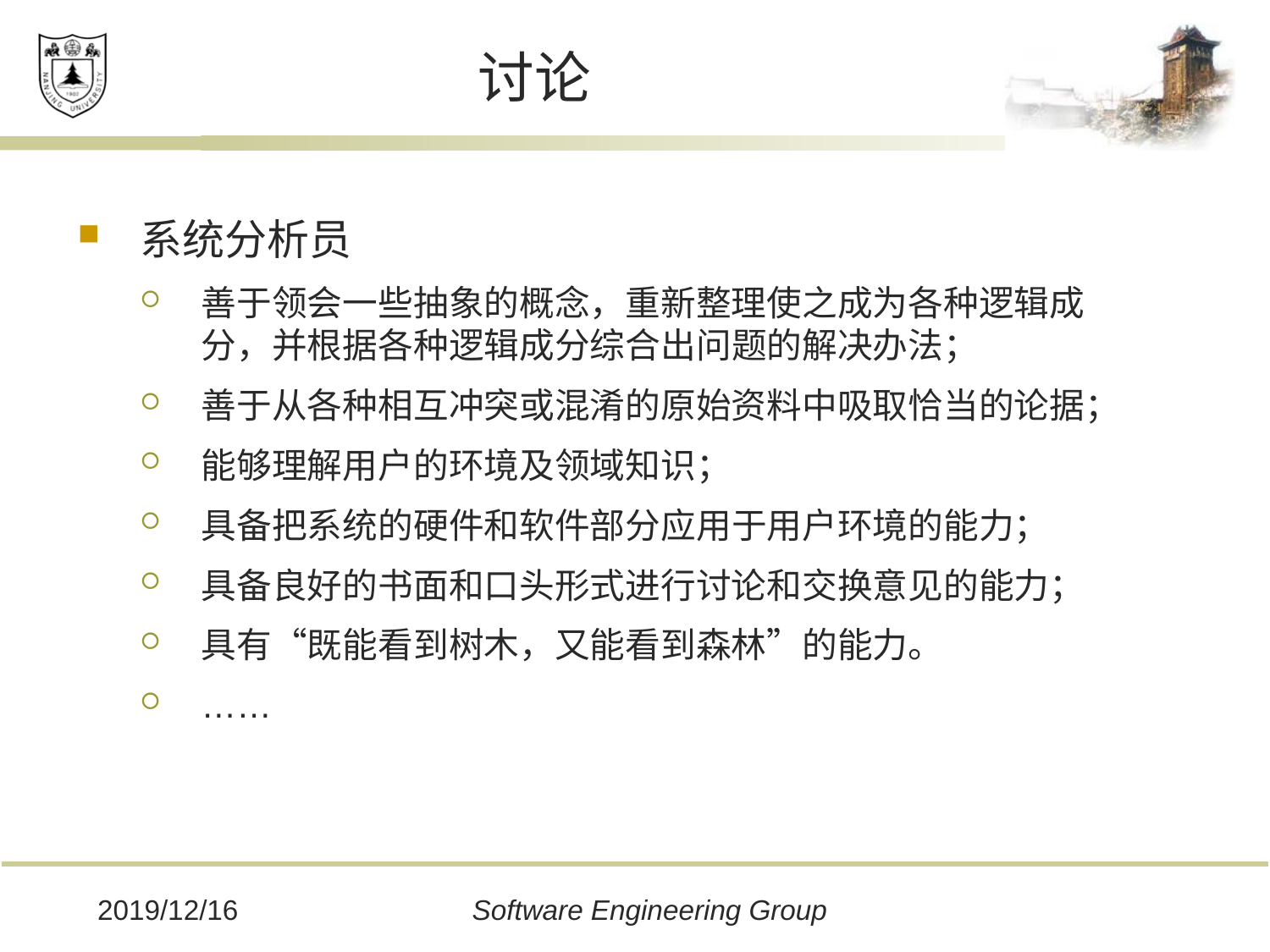

# 讨论
系统分析员
善于领会一些抽象的概念，重新整理使之成为各种逻辑成分，并根据各种逻辑成分综合出问题的解决办法；
善于从各种相互冲突或混淆的原始资料中吸取恰当的论据；
能够理解用户的环境及领域知识；
具备把系统的硬件和软件部分应用于用户环境的能力；
具备良好的书面和口头形式进行讨论和交换意见的能力；
具有“既能看到树木，又能看到森林”的能力。
……

2019/12/16
Software Engineering Group